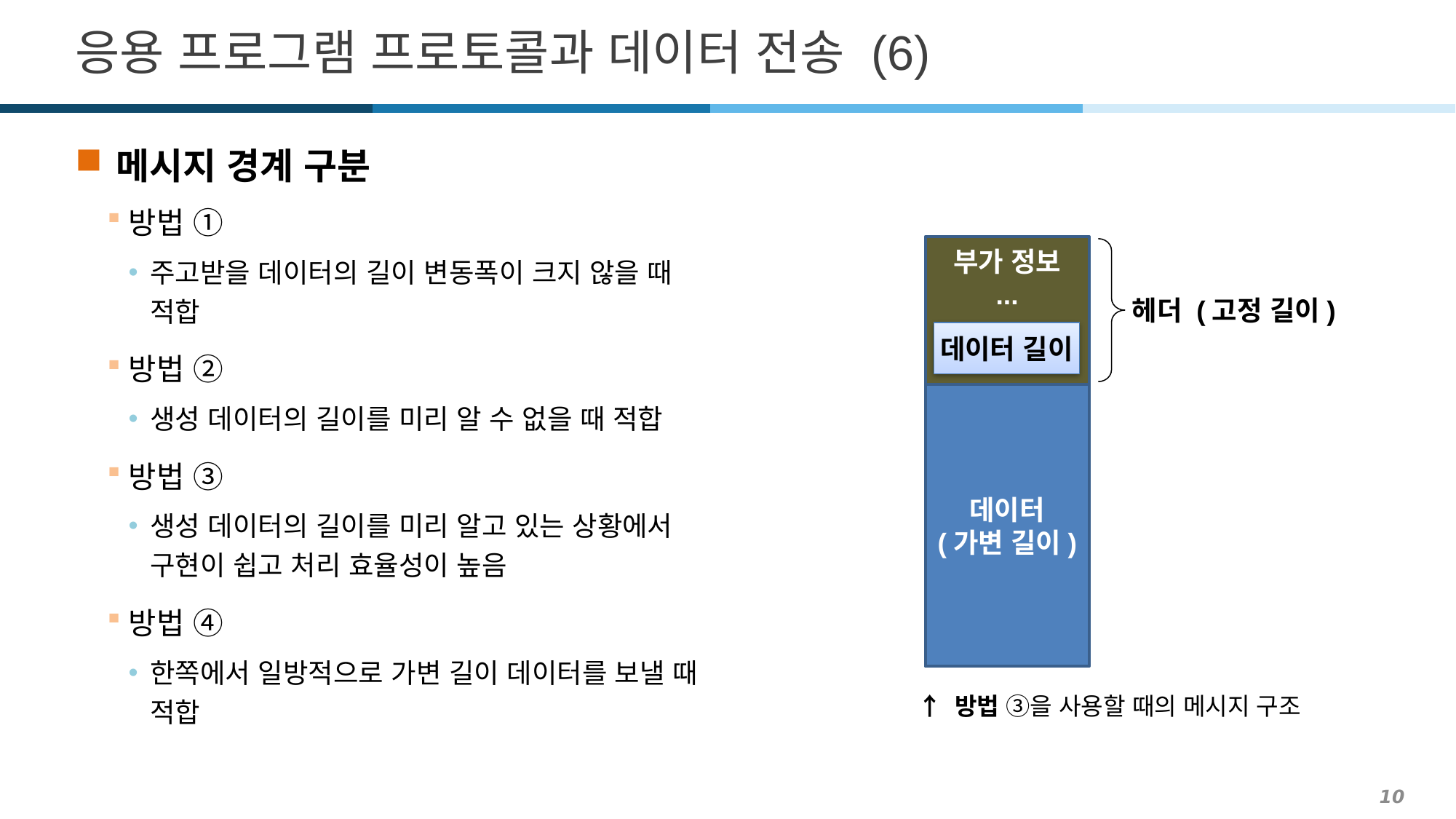

# 응용 프로그램 프로토콜과 데이터 전송 (6)
메시지 경계 구분
방법 ①
주고받을 데이터의 길이 변동폭이 크지 않을 때 적합
방법 ②
생성 데이터의 길이를 미리 알 수 없을 때 적합
방법 ③
생성 데이터의 길이를 미리 알고 있는 상황에서 구현이 쉽고 처리 효율성이 높음
방법 ④
한쪽에서 일방적으로 가변 길이 데이터를 보낼 때 적합
부가 정보
...

헤더 (고정 길이)
데이터 길이
데이터
(가변 길이)
↑ 방법 ③을 사용할 때의 메시지 구조